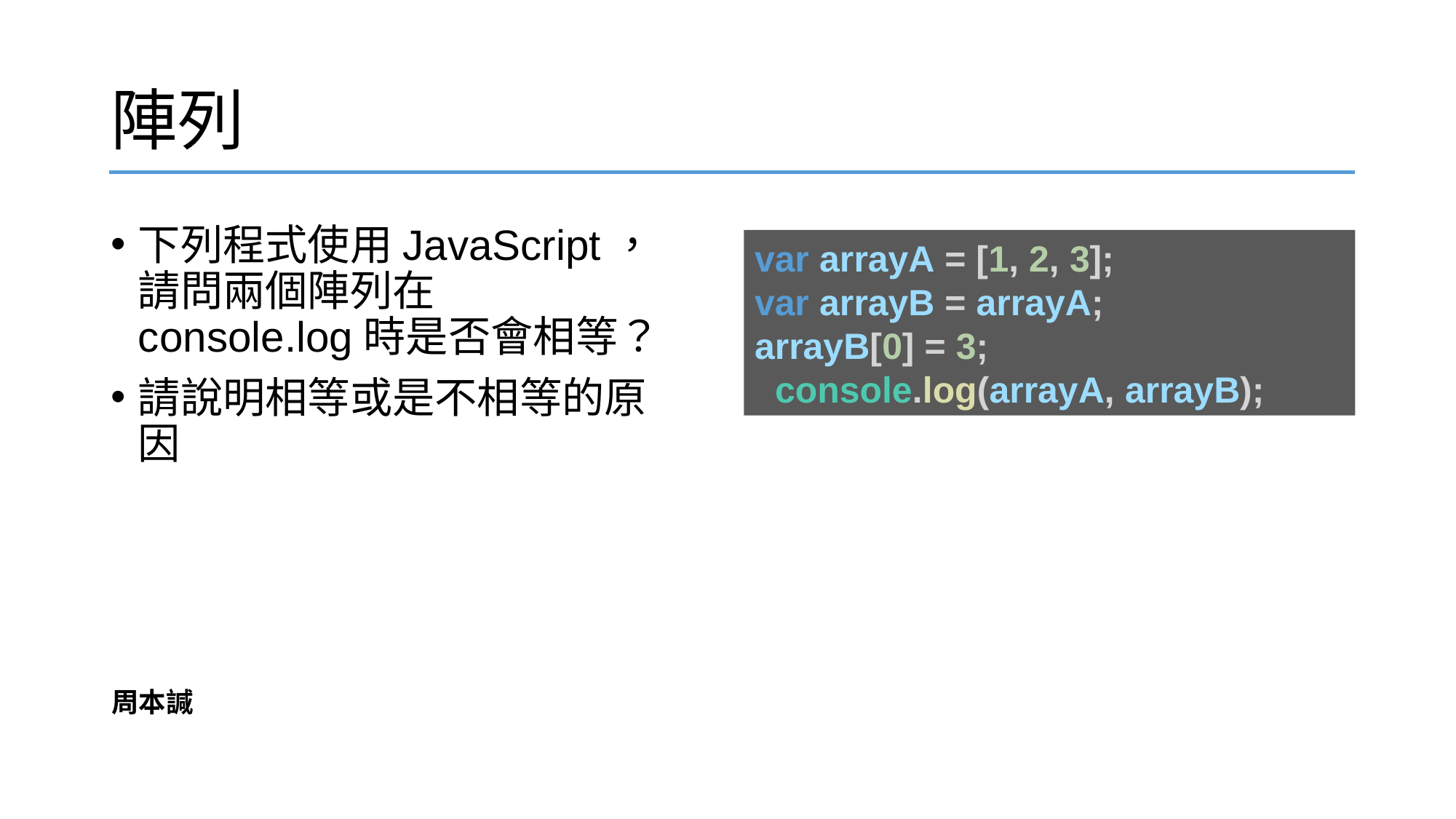

# 陣列
下列程式使用JavaScript，請問兩個陣列在console.log時是否會相等？
請說明相等或是不相等的原因

var arrayA = [1, 2, 3];
var arrayB = arrayA;
arrayB[0] = 3;
  console.log(arrayA, arrayB);
周本諴